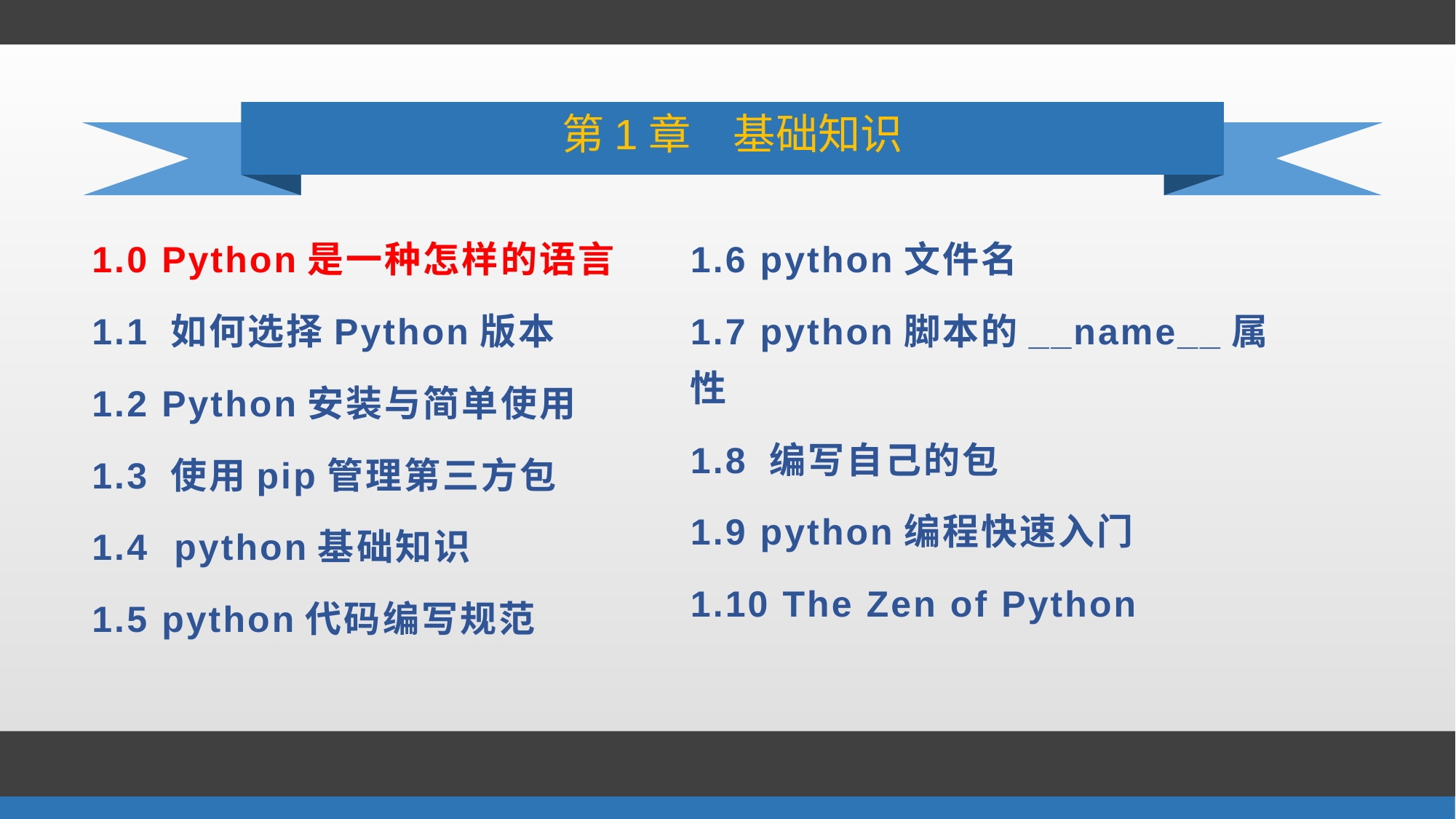

# 第1章　基础知识
1.0 Python是一种怎样的语言
1.1 如何选择Python版本
1.2 Python安装与简单使用
1.3 使用pip管理第三方包
1.4  python基础知识
1.5 python代码编写规范

1.6 python文件名
1.7 python脚本的__name__属性
1.8 编写自己的包
1.9 python编程快速入门
1.10 The Zen of Python